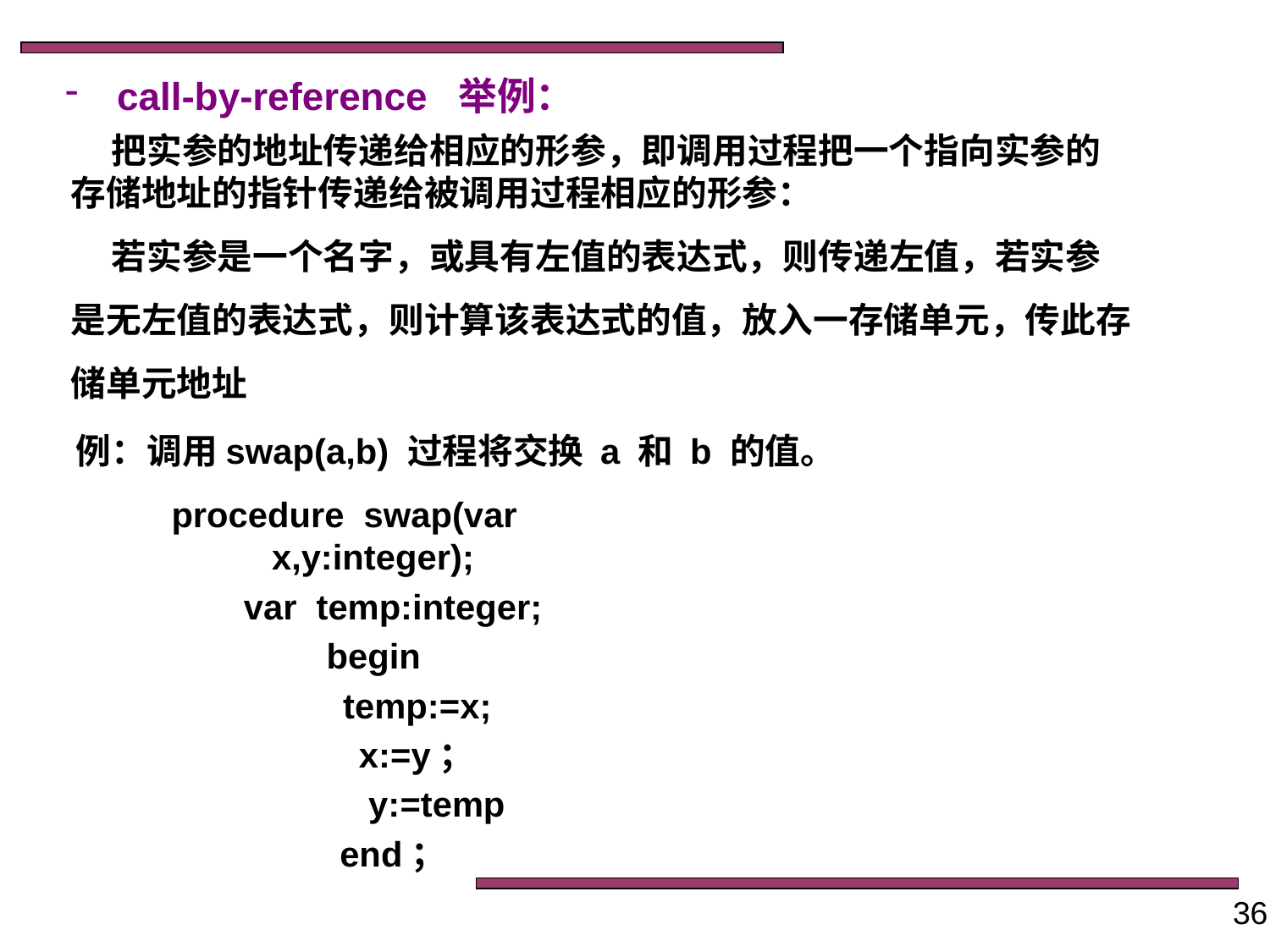

call-by-reference  举例：
    把实参的地址传递给相应的形参，即调用过程把一个指向实参的存储地址的指针传递给被调用过程相应的形参：
    若实参是一个名字，或具有左值的表达式，则传递左值，若实参是无左值的表达式，则计算该表达式的值，放入一存储单元，传此存储单元地址
例：调用swap(a,b) 过程将交换 a 和 b 的值。
procedure  swap(var  x,y:integer);
         var  temp:integer;
         begin
                  temp:=x;
                  x:=y；
                  y:=temp
         end；
36